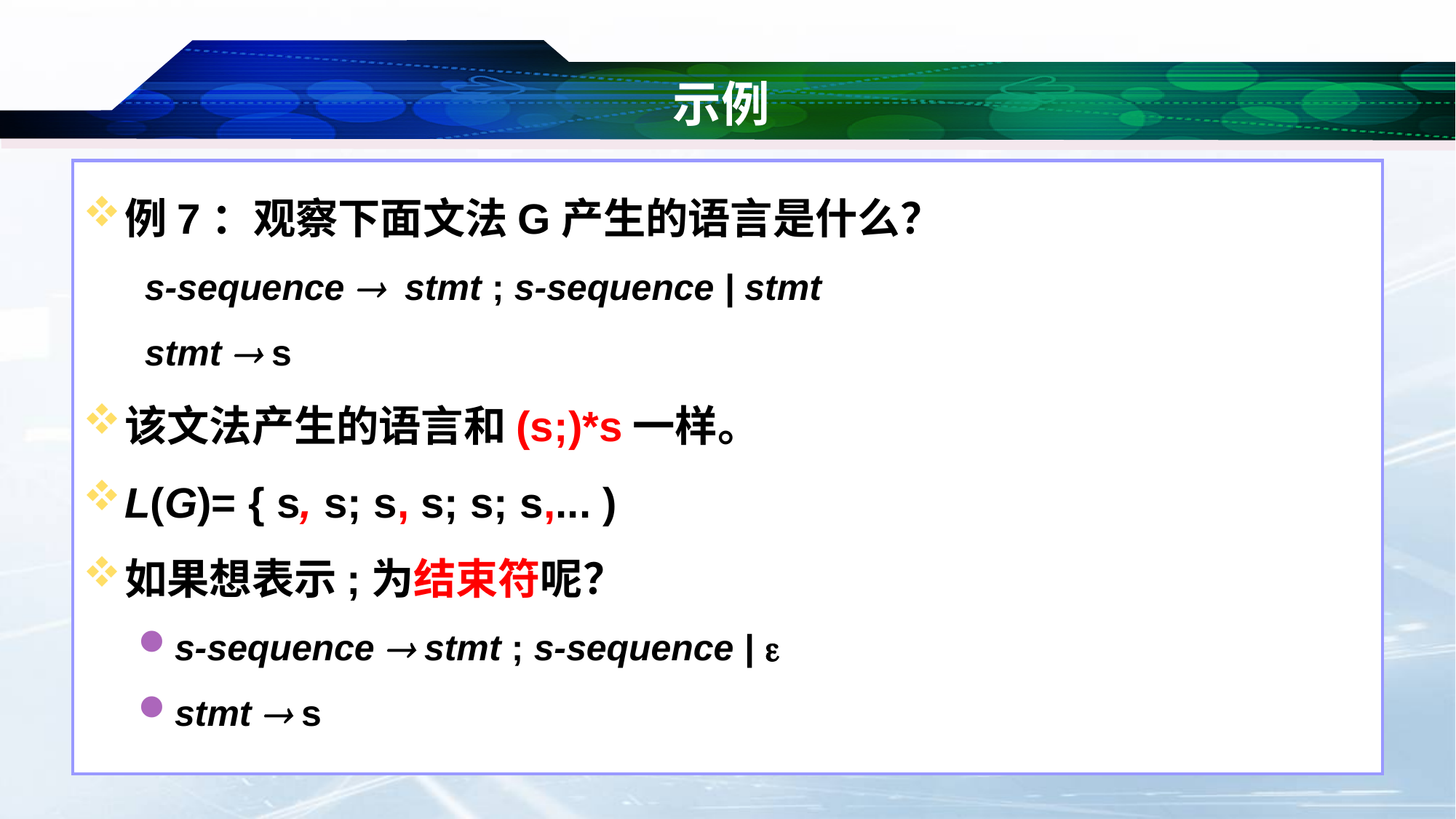

# 示例
例7：观察下面文法G产生的语言是什么？
      s-sequence →  stmt ; s-sequence | stmt
      stmt → s
该文法产生的语言和(s;)*s一样。
L(G)= { s, s; s, s; s; s,... )
如果想表示;为结束符呢？
s-sequence → stmt ; s-sequence | ε
stmt → s